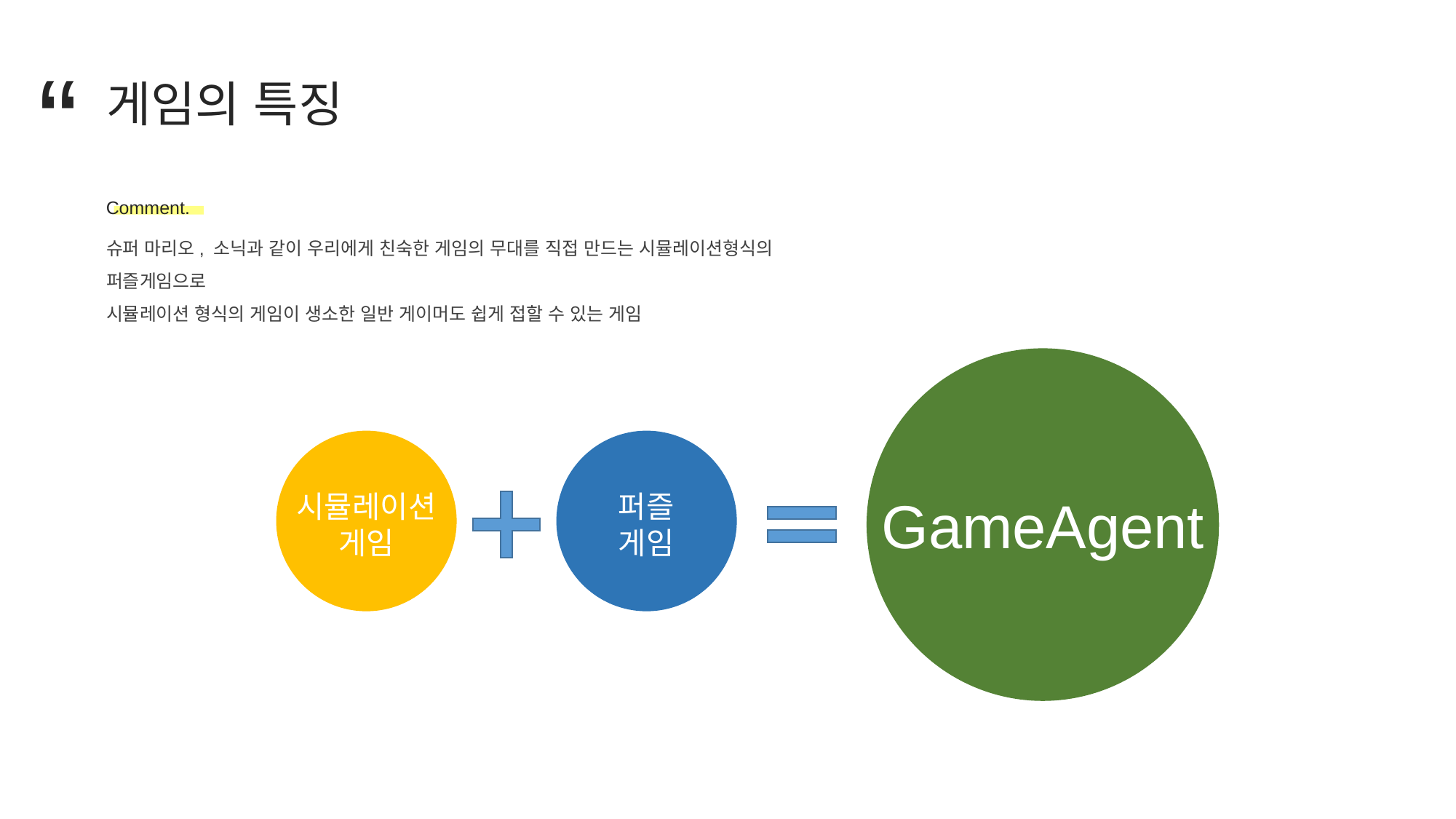

“
게임의 특징
Comment.

슈퍼 마리오, 소닉과 같이 우리에게 친숙한 게임의 무대를 직접 만드는 시뮬레이션형식의 퍼즐게임으로
시뮬레이션 형식의 게임이 생소한 일반 게이머도 쉽게 접할 수 있는 게임

시뮬레이션
게임
퍼즐
게임
GameAgent